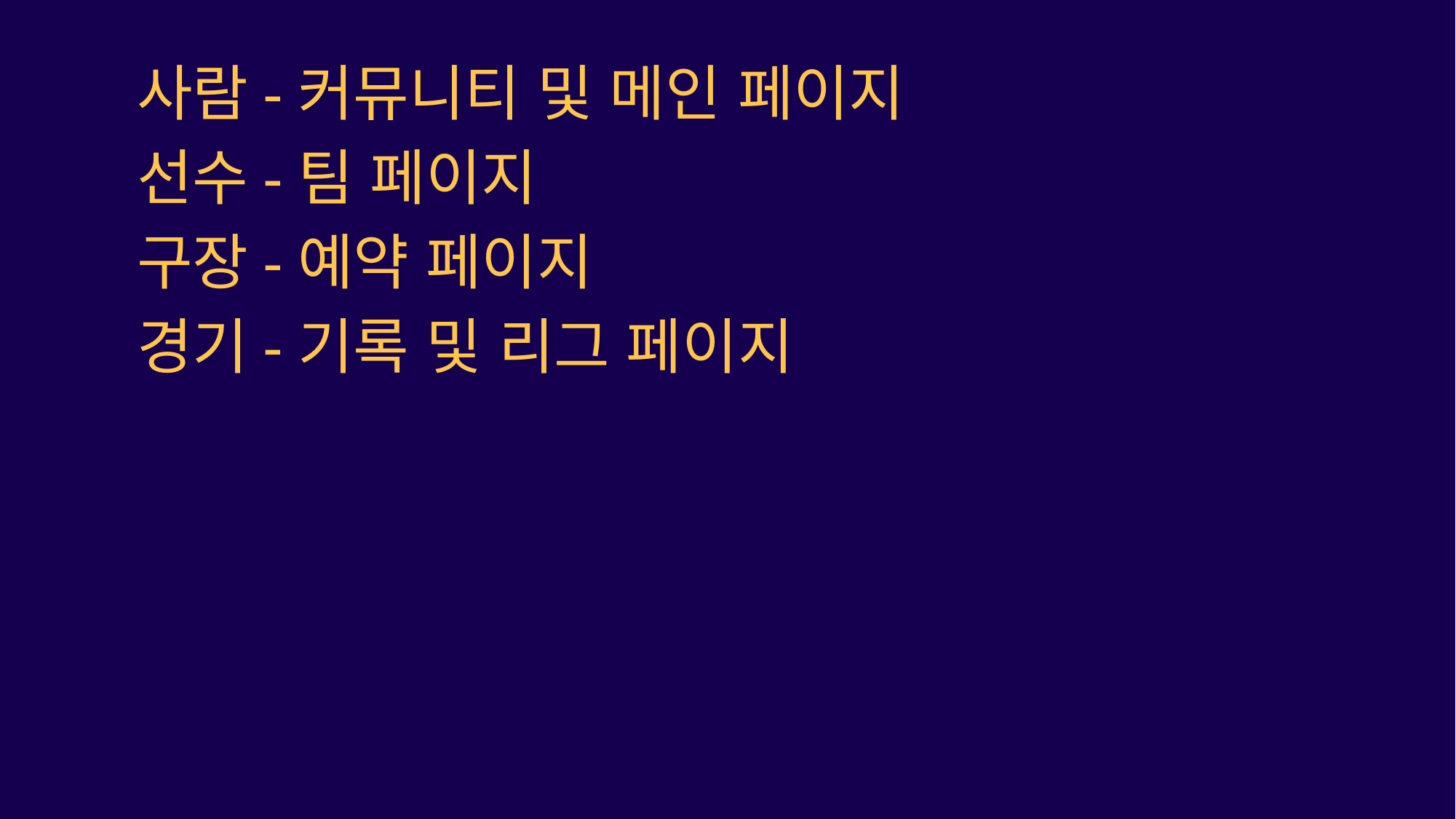

사람-커뮤니티 및 메인 페이지
선수-팀 페이지
구장-예약 페이지
경기-기록 및 리그 페이지